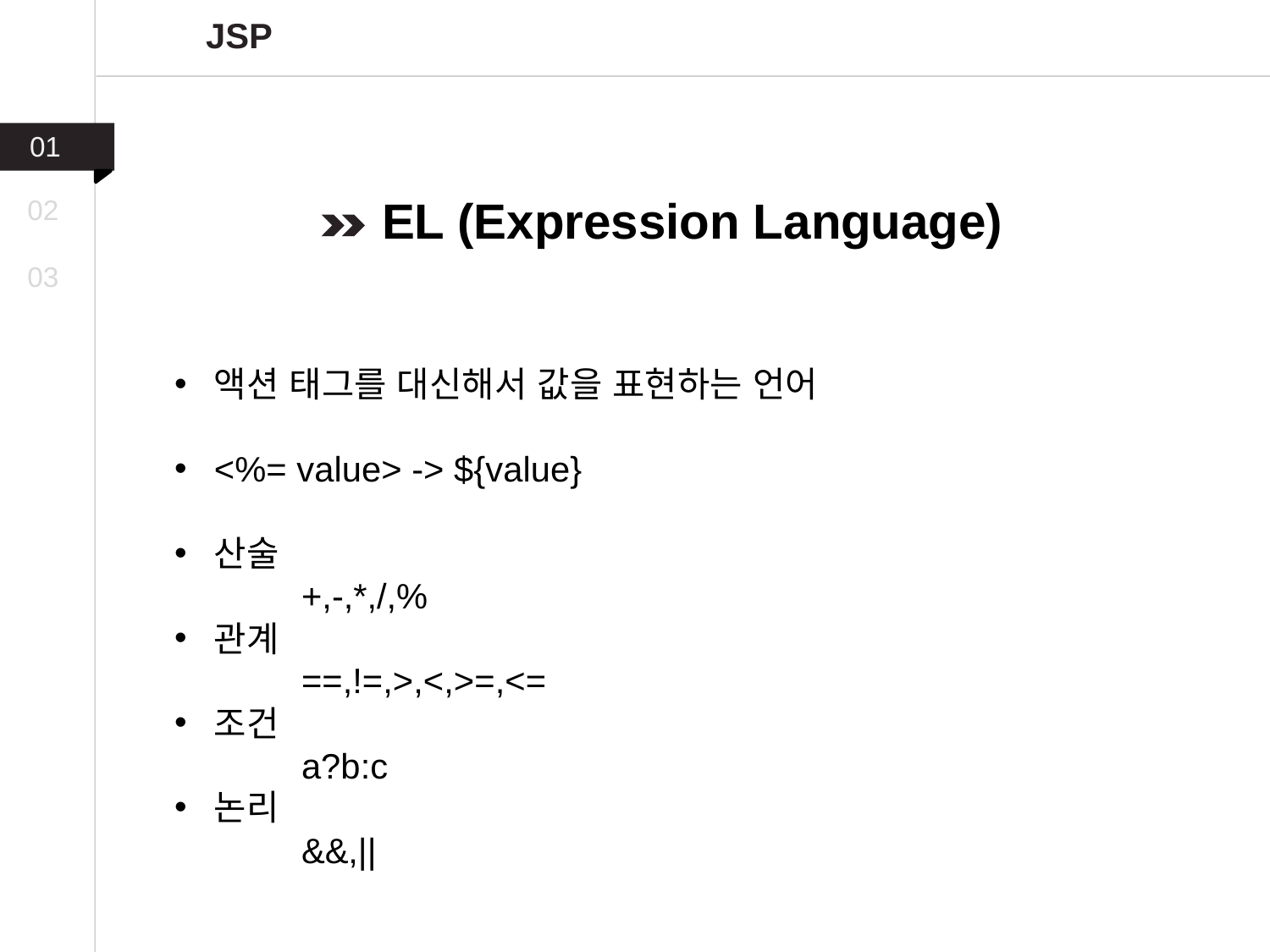

JSP
01

EL (Expression Language)
02

03
액션 태그를 대신해서 값을 표현하는 언어

<%= value> -> ${value}

산술
	+,-,*,/,%
관계
	==,!=,>,<,>=,<=
조건
	a?b:c
논리
	&&,||